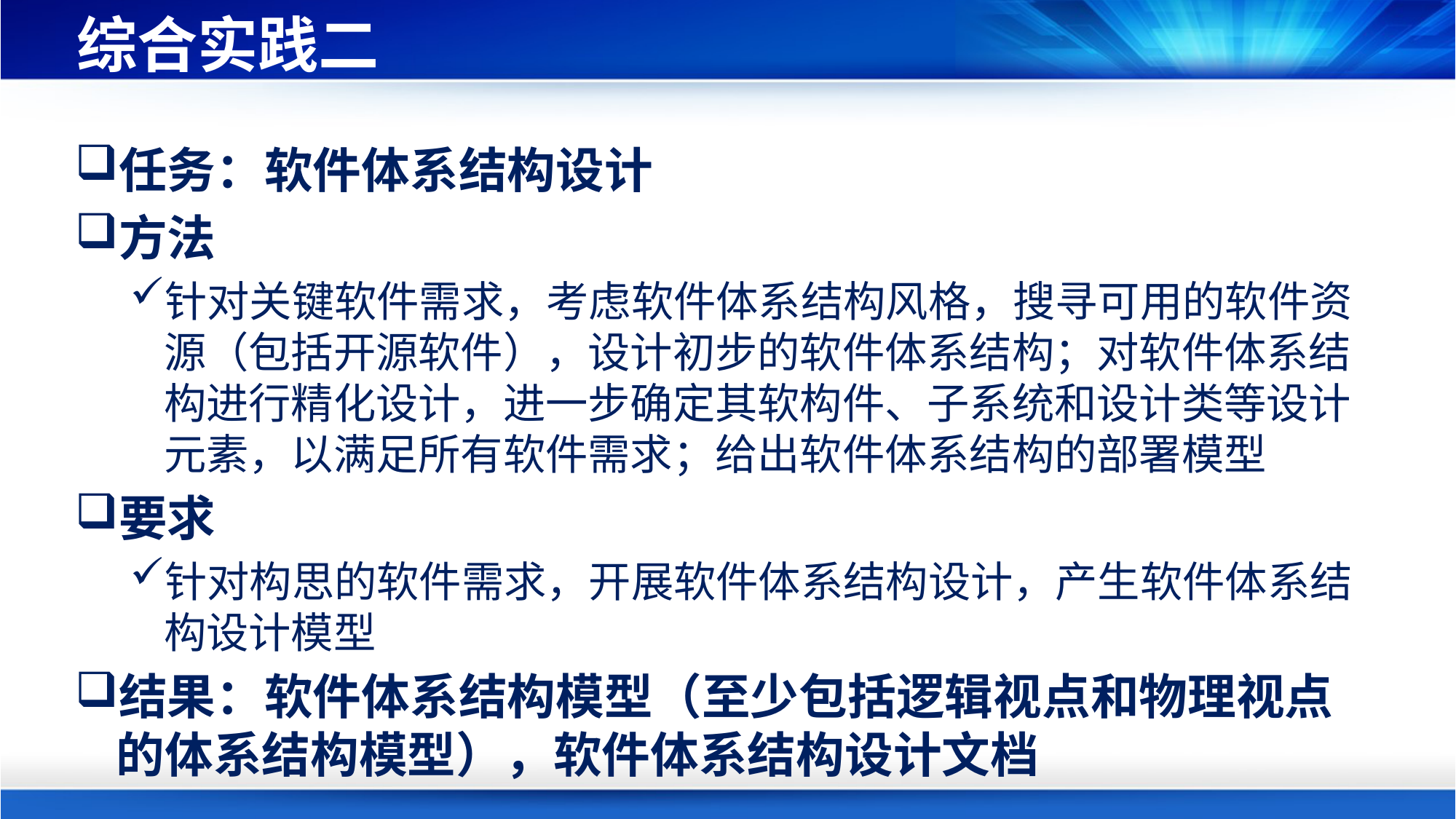

# 综合实践二
任务：软件体系结构设计
方法
针对关键软件需求，考虑软件体系结构风格，搜寻可用的软件资源（包括开源软件），设计初步的软件体系结构；对软件体系结构进行精化设计，进一步确定其软构件、子系统和设计类等设计元素，以满足所有软件需求；给出软件体系结构的部署模型
要求
针对构思的软件需求，开展软件体系结构设计，产生软件体系结构设计模型
结果：软件体系结构模型（至少包括逻辑视点和物理视点的体系结构模型），软件体系结构设计文档